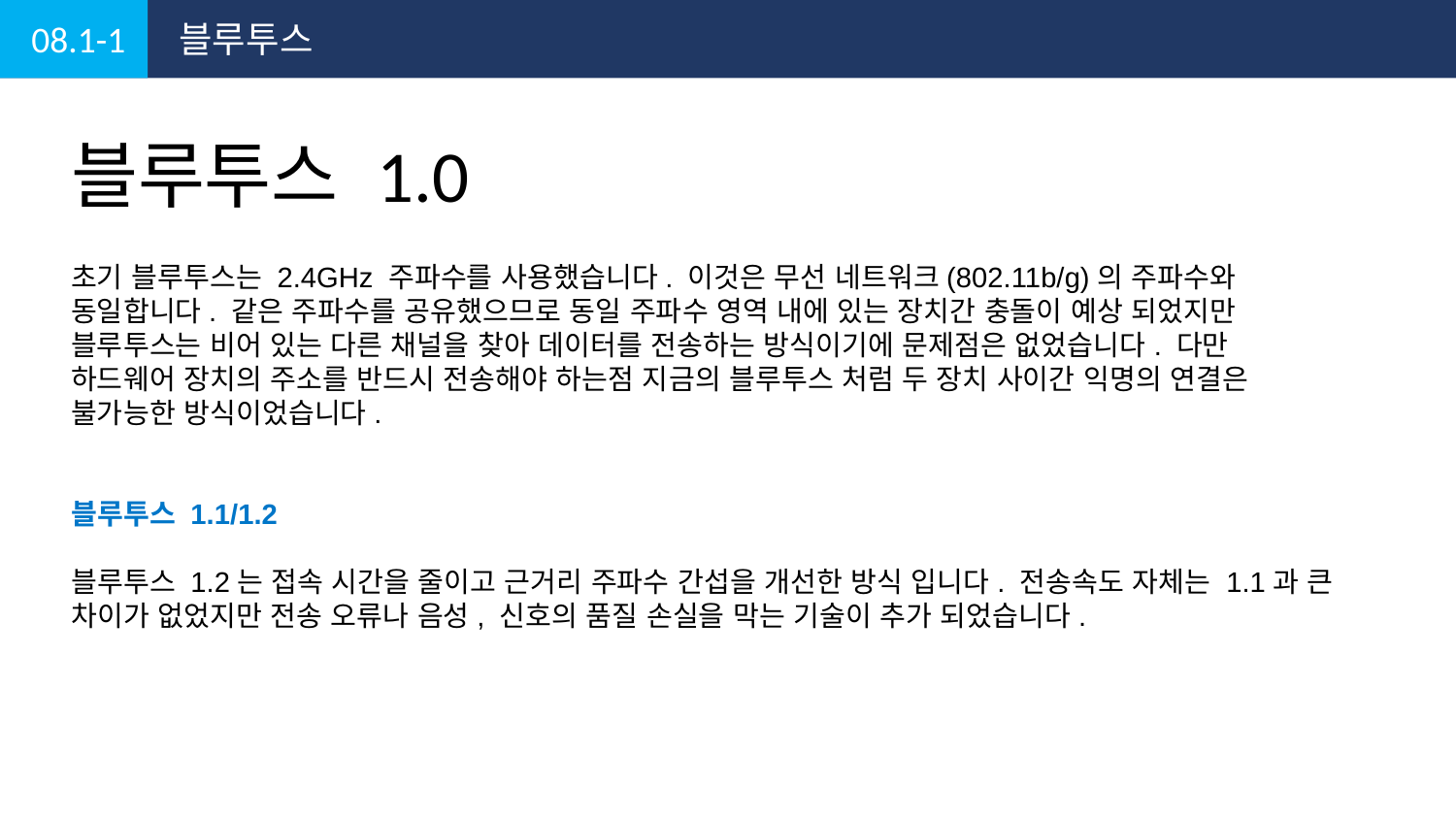

08.1-1
블루투스
블루투스 1.0
초기 블루투스는 2.4GHz 주파수를 사용했습니다. 이것은 무선 네트워크(802.11b/g)의 주파수와 동일합니다. 같은 주파수를 공유했으므로 동일 주파수 영역 내에 있는 장치간 충돌이 예상 되었지만 블루투스는 비어 있는 다른 채널을 찾아 데이터를 전송하는 방식이기에 문제점은 없었습니다. 다만 하드웨어 장치의 주소를 반드시 전송해야 하는점 지금의 블루투스 처럼 두 장치 사이간 익명의 연결은 불가능한 방식이었습니다.
블루투스 1.1/1.2
블루투스 1.2는 접속 시간을 줄이고 근거리 주파수 간섭을 개선한 방식 입니다. 전송속도 자체는 1.1과 큰 차이가 없었지만 전송 오류나 음성, 신호의 품질 손실을 막는 기술이 추가 되었습니다.